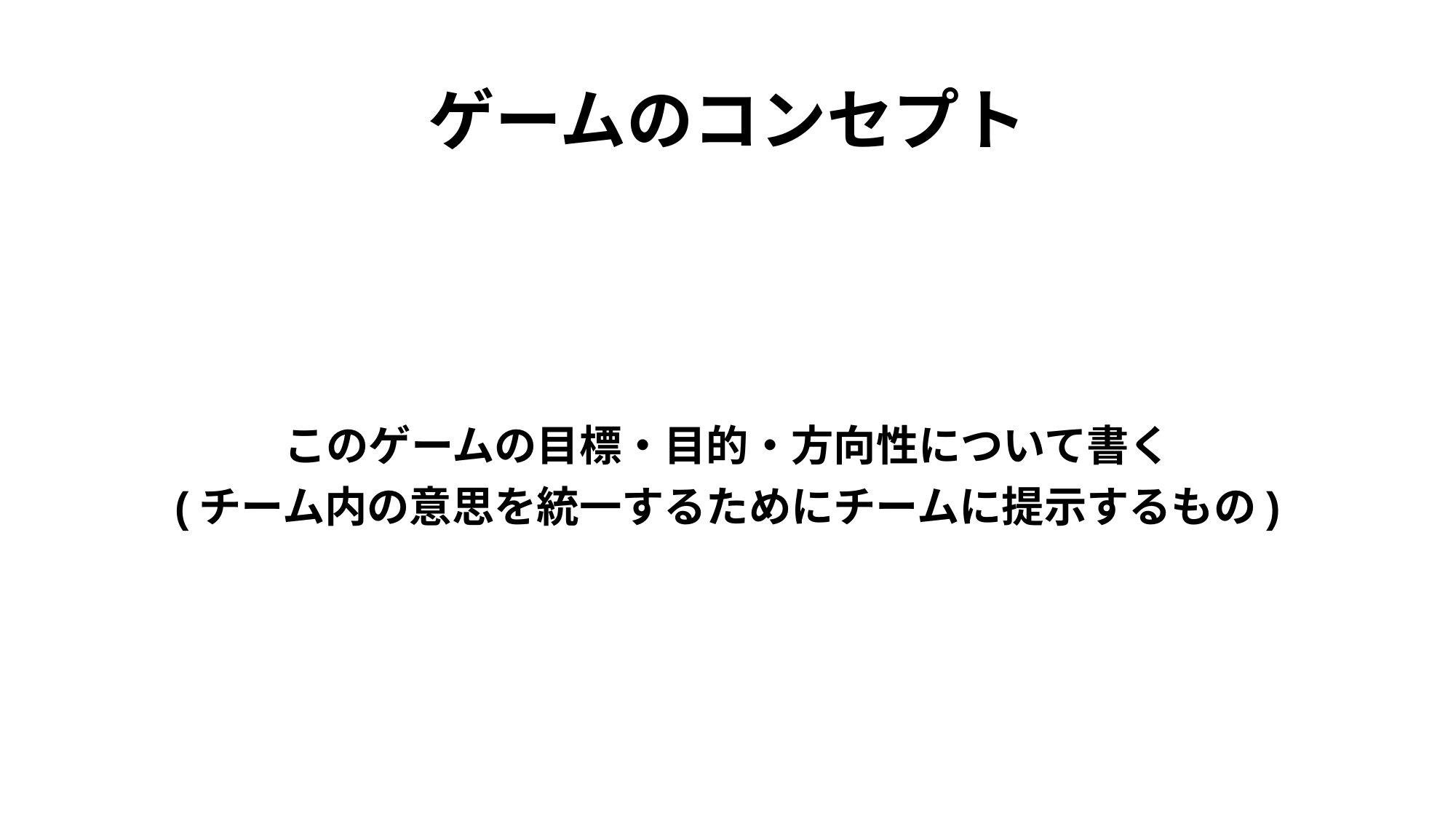

# ゲームのコンセプト
このゲームの目標・目的・方向性について書く
(チーム内の意思を統一するためにチームに提示するもの)